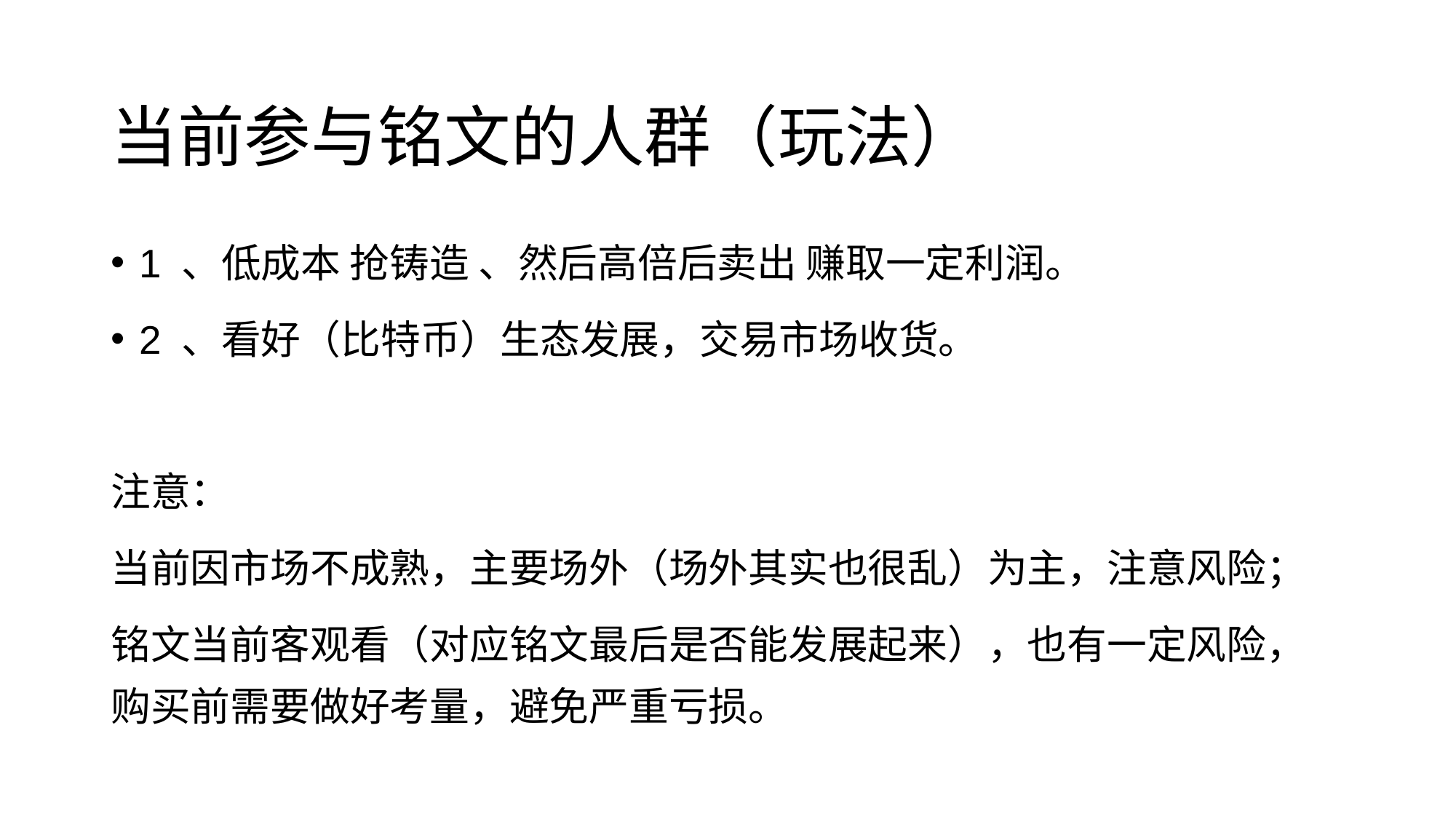

# 当前参与铭文的人群（玩法）
1 、低成本 抢铸造 、然后高倍后卖出 赚取一定利润。
2 、看好（比特币）生态发展，交易市场收货。

注意：
当前因市场不成熟，主要场外（场外其实也很乱）为主，注意风险；
铭文当前客观看（对应铭文最后是否能发展起来），也有一定风险，购买前需要做好考量，避免严重亏损。